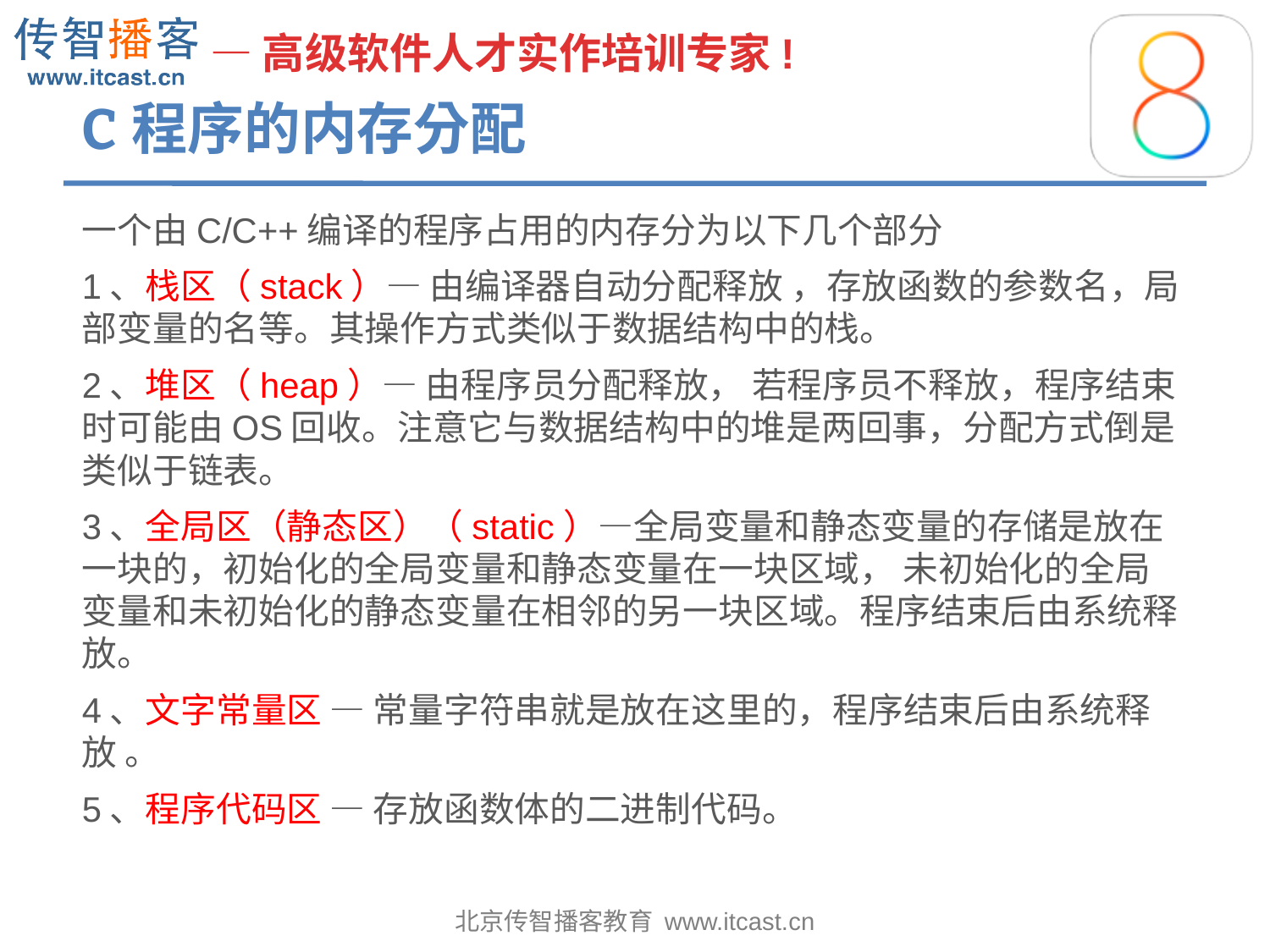

# C程序的内存分配
一个由C/C++编译的程序占用的内存分为以下几个部分
1、栈区（stack）— 由编译器自动分配释放 ，存放函数的参数名，局部变量的名等。其操作方式类似于数据结构中的栈。
2、堆区（heap）— 由程序员分配释放， 若程序员不释放，程序结束时可能由OS回收。注意它与数据结构中的堆是两回事，分配方式倒是类似于链表。
3、全局区（静态区）（static）—全局变量和静态变量的存储是放在一块的，初始化的全局变量和静态变量在一块区域， 未初始化的全局变量和未初始化的静态变量在相邻的另一块区域。程序结束后由系统释放。
4、文字常量区 — 常量字符串就是放在这里的，程序结束后由系统释放 。
5、程序代码区 — 存放函数体的二进制代码。